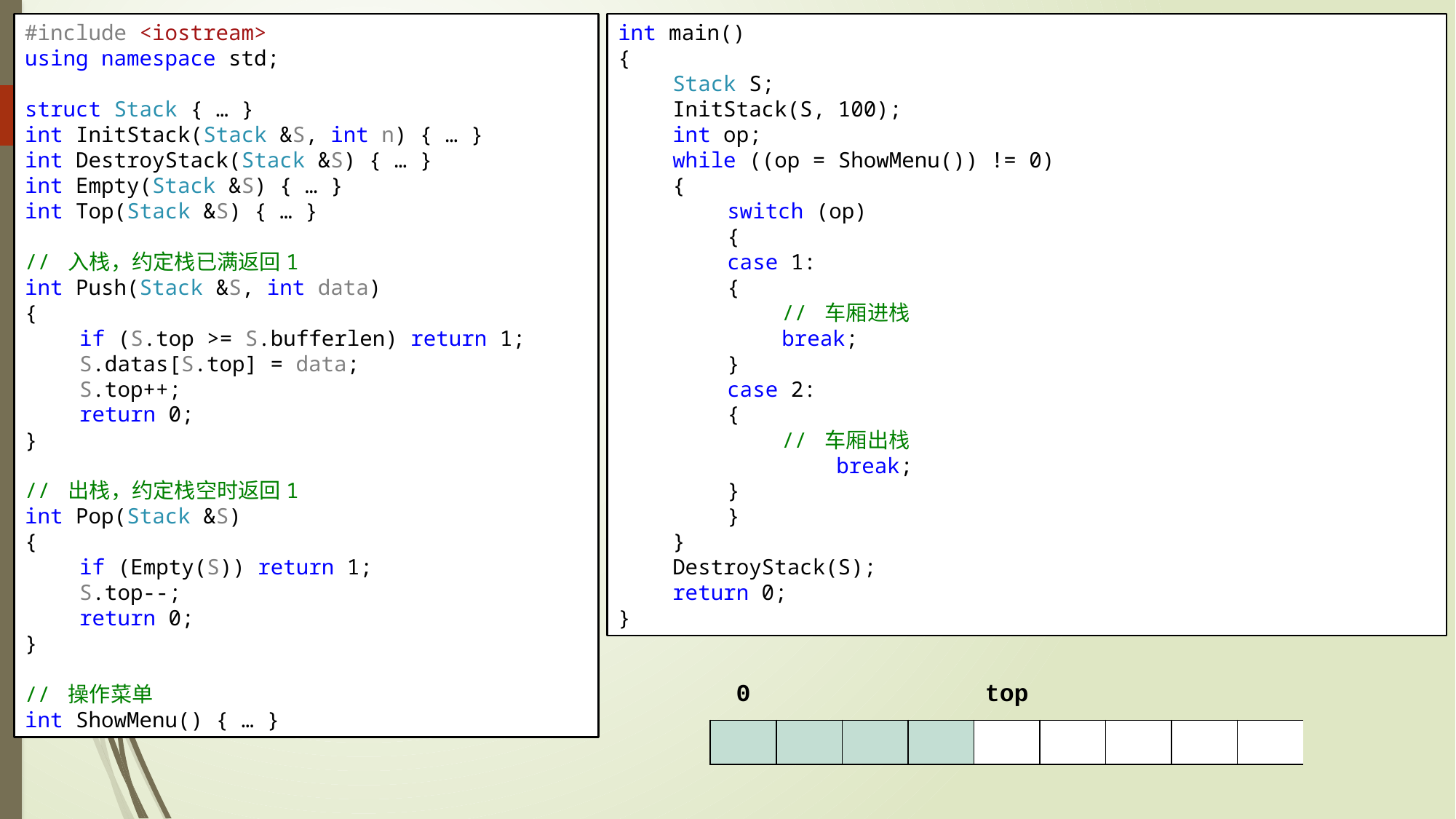

#include <iostream>
using namespace std;

struct Stack { … }
int InitStack(Stack &S, int n) { … }
int DestroyStack(Stack &S) { … }
int Empty(Stack &S) { … }
int Top(Stack &S) { … }

// 入栈，约定栈已满返回1
int Push(Stack &S, int data)
{
if (S.top >= S.bufferlen) return 1;
S.datas[S.top] = data;
S.top++;
return 0;
}

// 出栈，约定栈空时返回1
int Pop(Stack &S)
{
if (Empty(S)) return 1;
S.top--;
return 0;
}

// 操作菜单
int ShowMenu() { … }
int main()
{
Stack S;
InitStack(S, 100);
int op;
while ((op = ShowMenu()) != 0)
{
switch (op)
{
case 1:
{
// 车厢进栈
break;
}
case 2:
{
// 车厢出栈
	break;
}
}
}
DestroyStack(S);
return 0;
}
| 0 |  |  |  | top |  |  |  |  |
| --- | --- | --- | --- | --- | --- | --- | --- | --- |
|  |  |  |  |  |  |  |  |  |